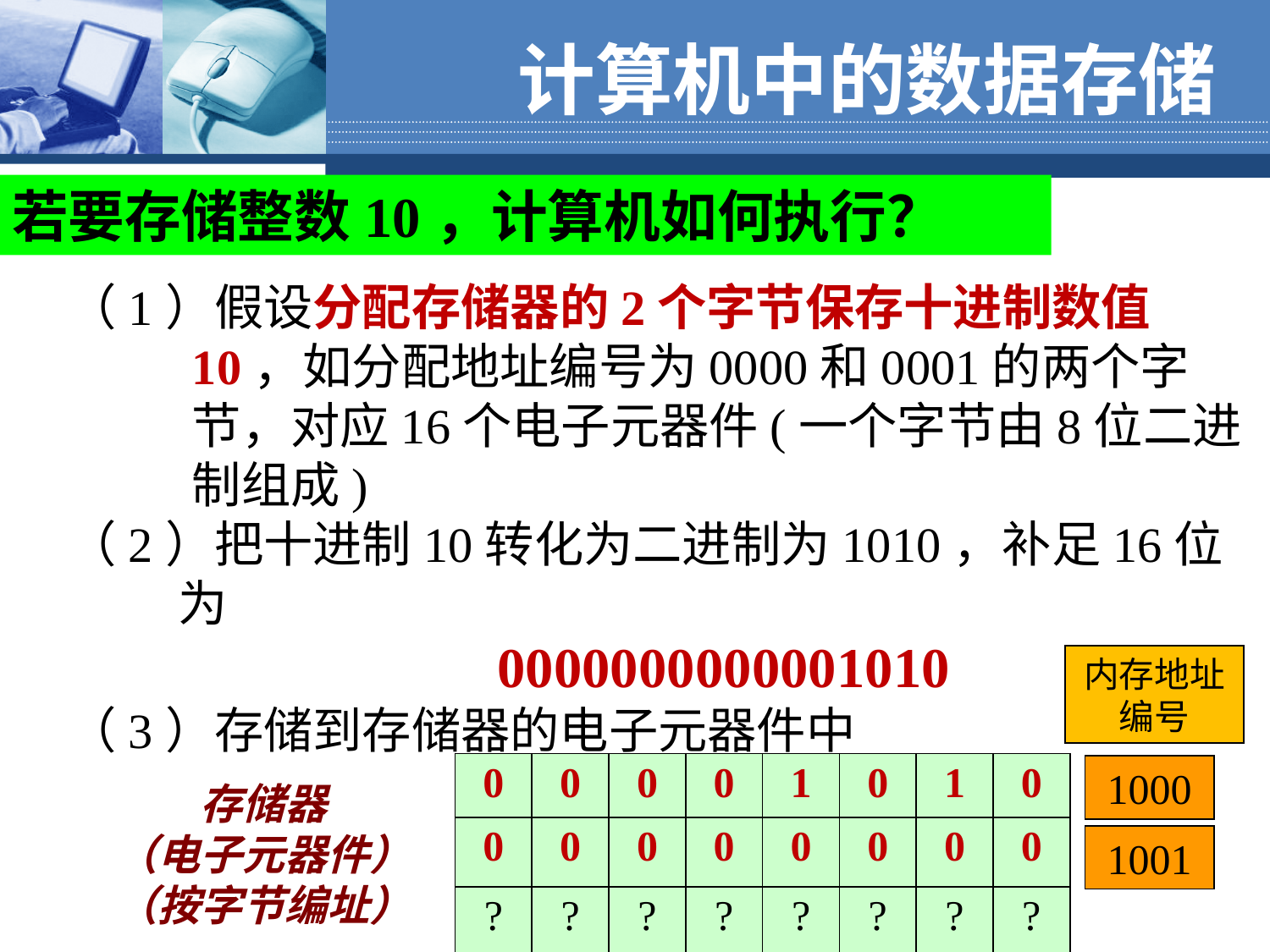

计算机中的数据存储
若要存储整数10，计算机如何执行？

（1）假设分配存储器的2个字节保存十进制数值10，如分配地址编号为0000和0001的两个字节，对应16个电子元器件(一个字节由8位二进制组成)
（2）把十进制10转化为二进制为1010，补足16位为
                                   0000000000001010
（3）存储到存储器的电子元器件中
内存地址编号
| 0 | 0 | 0 | 0 | 1 | 0 | 1 | 0 |
| --- | --- | --- | --- | --- | --- | --- | --- |
| 0 | 0 | 0 | 0 | 0 | 0 | 0 | 0 |
| ? | ? | ? | ? | ? | ? | ? | ? |
1000
存储器
（电子元器件）
（按字节编址）
1001